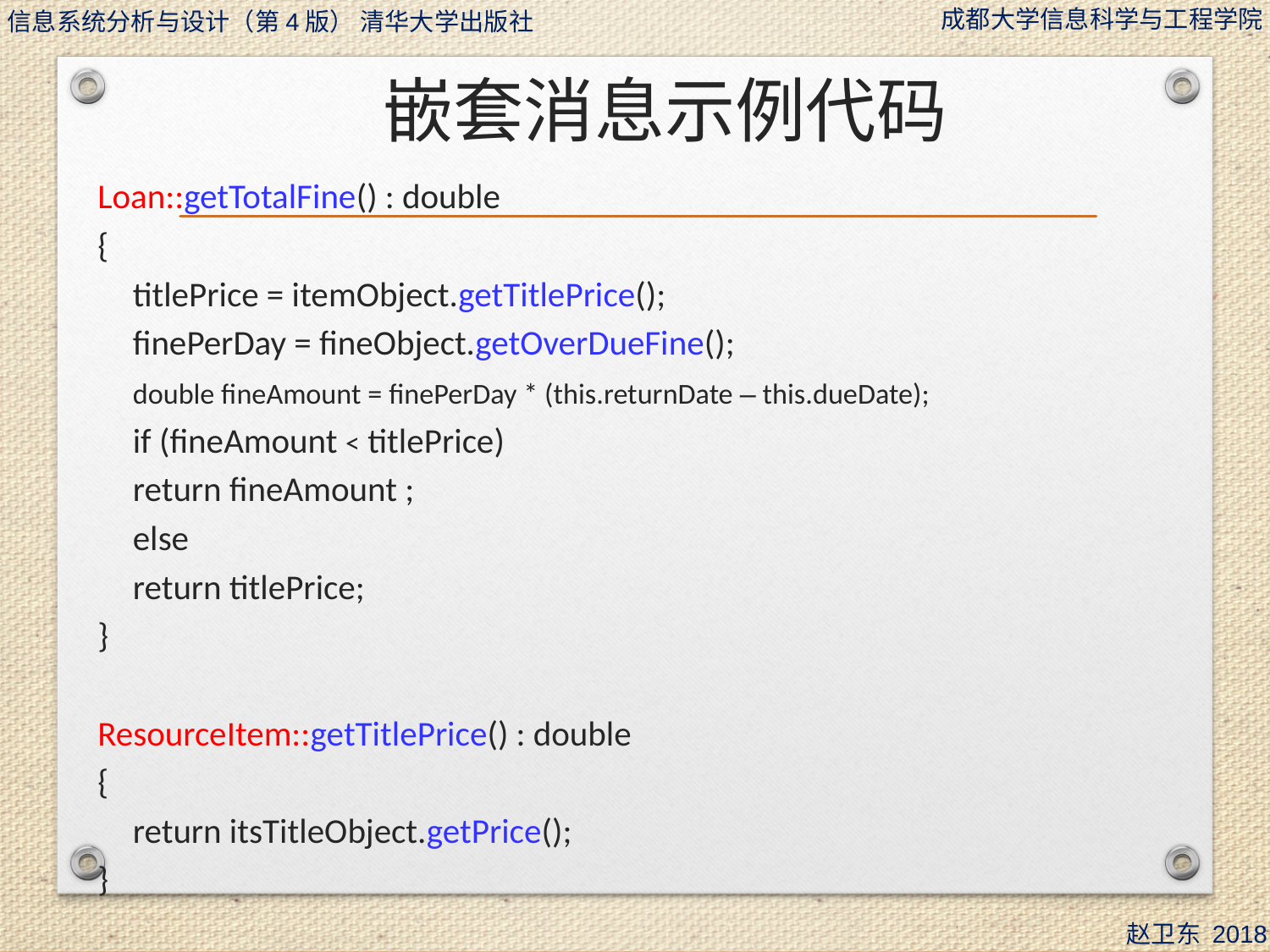

# 嵌套消息示例代码
Loan::getTotalFine() : double
{
	titlePrice = itemObject.getTitlePrice();
	finePerDay = fineObject.getOverDueFine();
	double fineAmount = finePerDay * (this.returnDate – this.dueDate);
	if (fineAmount < titlePrice)
		return fineAmount ;
	else
		return titlePrice;
}

ResourceItem::getTitlePrice() : double
{
	return itsTitleObject.getPrice();
}